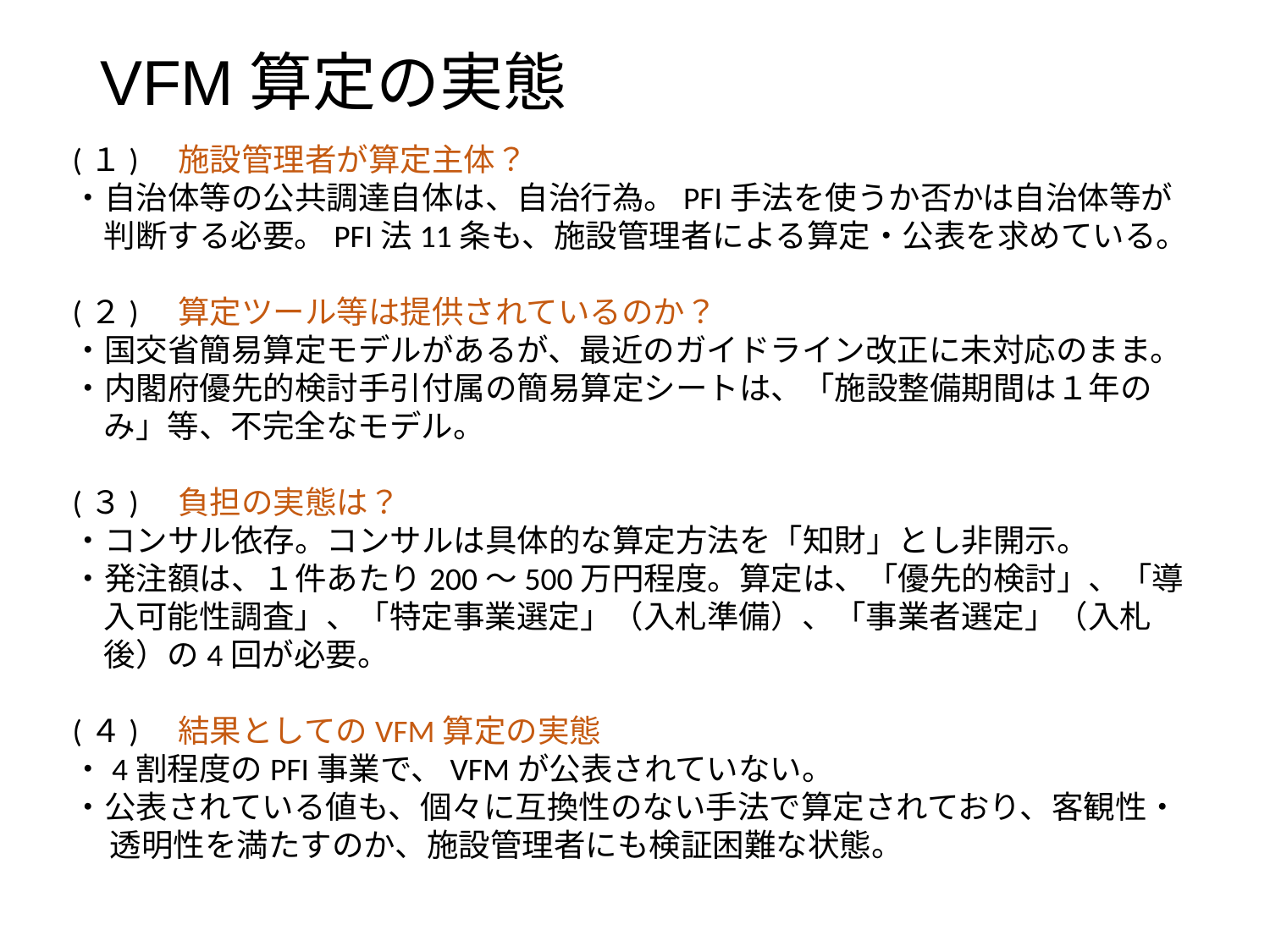

VFM算定の実態
(１)　施設管理者が算定主体？
・自治体等の公共調達自体は、自治行為。PFI手法を使うか否かは自治体等が判断する必要。PFI法11条も、施設管理者による算定・公表を求めている。

(２)　算定ツール等は提供されているのか？
・国交省簡易算定モデルがあるが、最近のガイドライン改正に未対応のまま。
・内閣府優先的検討手引付属の簡易算定シートは、「施設整備期間は１年のみ」等、不完全なモデル。

(３)　負担の実態は？
・コンサル依存。コンサルは具体的な算定方法を「知財」とし非開示。
・発注額は、１件あたり200～500万円程度。算定は、「優先的検討」、「導入可能性調査」、「特定事業選定」（入札準備）、「事業者選定」（入札後）の4回が必要。

(４)　結果としてのVFM算定の実態
・4割程度のPFI事業で、VFMが公表されていない。
・公表されている値も、個々に互換性のない手法で算定されており、客観性・透明性を満たすのか、施設管理者にも検証困難な状態。